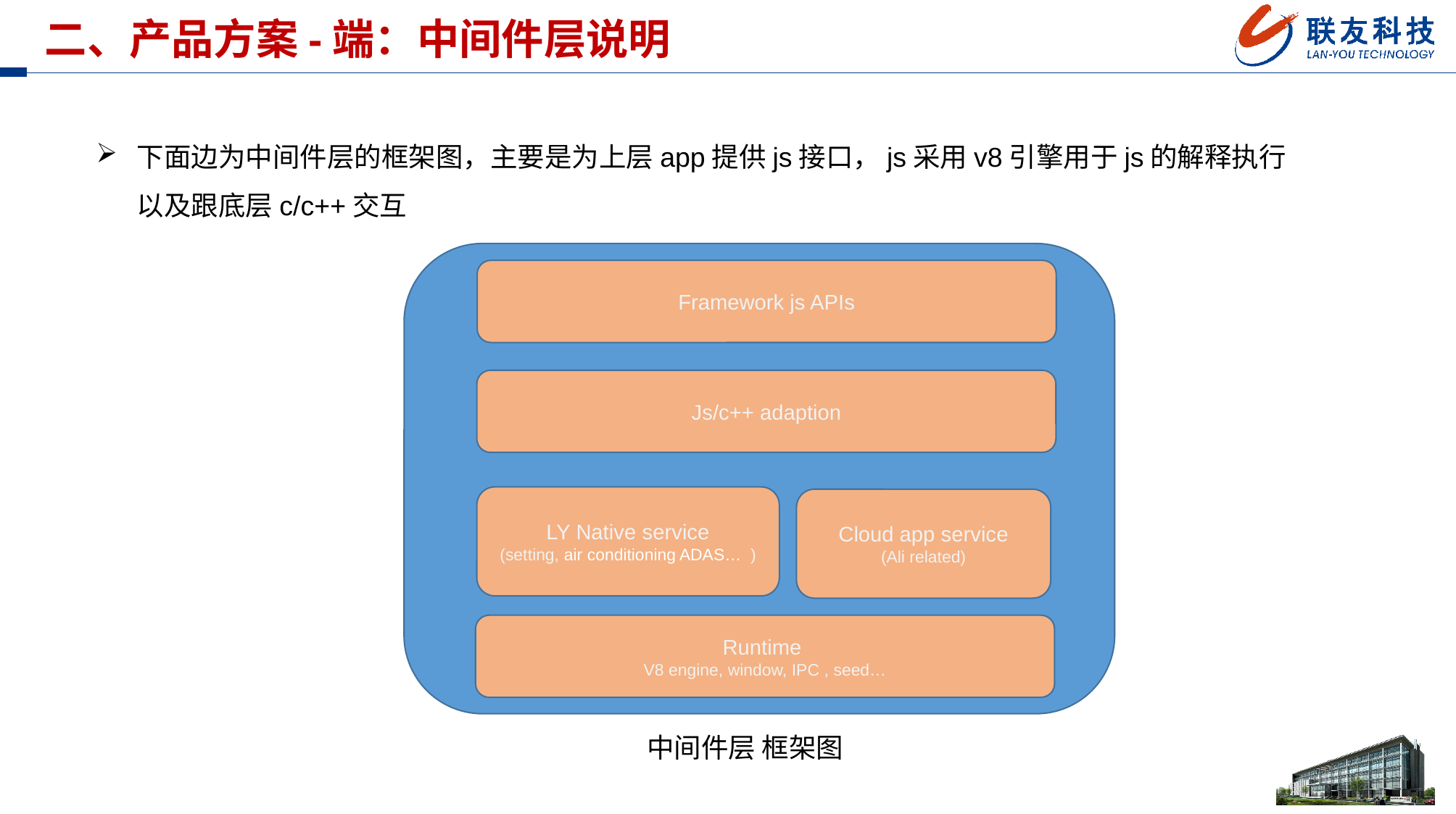

二、产品方案-端：中间件层说明
下面边为中间件层的框架图，主要是为上层app提供js接口，js采用v8引擎用于js的解释执行以及跟底层c/c++交互

Framework js APIs
Js/c++ adaption
LY Native service
(setting, air conditioning ADAS…  )
Cloud app service
(Ali related)
Runtime
V8 engine, window, IPC , seed…
中间件层 框架图